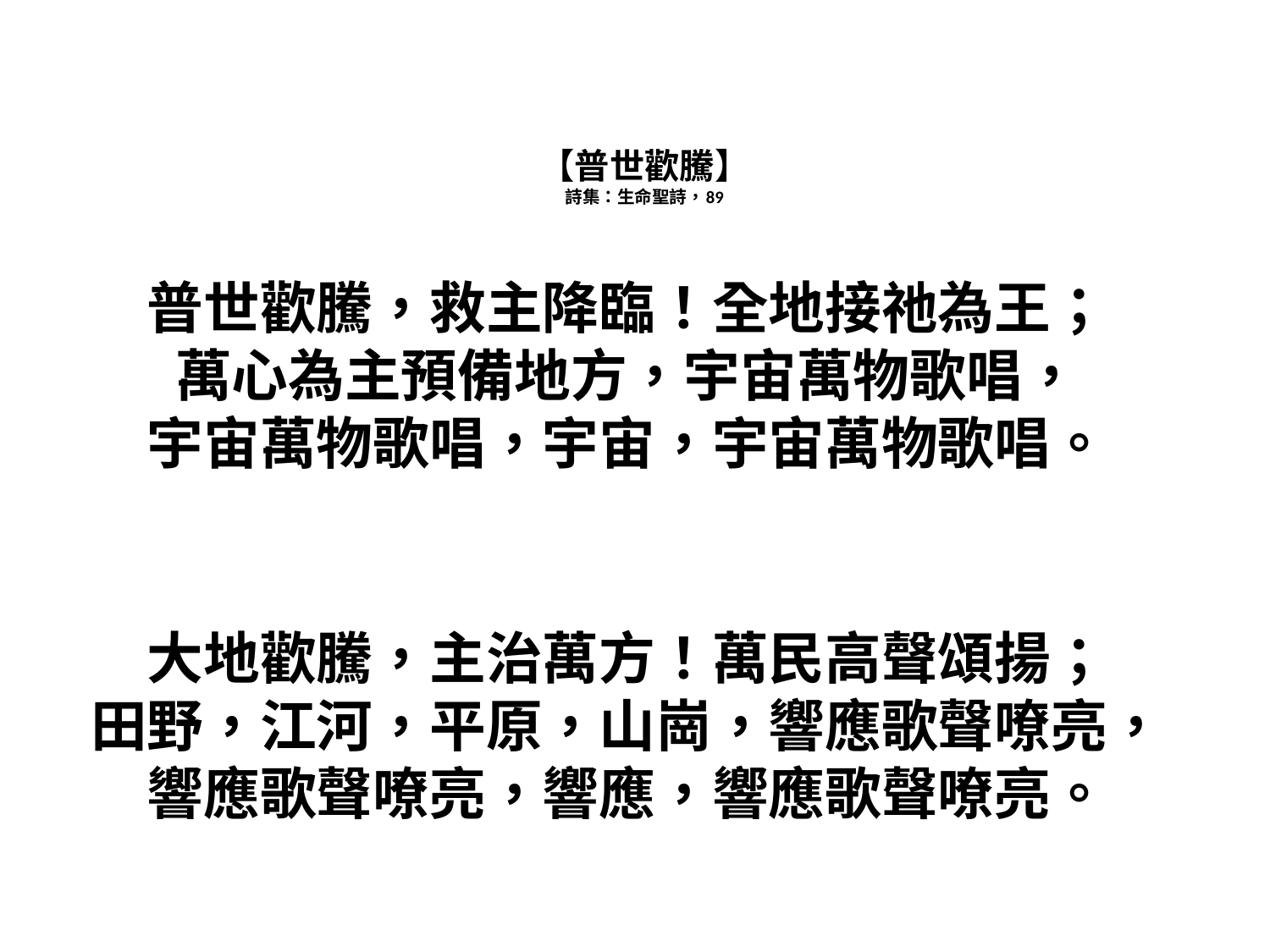

# 【普世歡騰】 詩集：生命聖詩，89
普世歡騰，救主降臨！全地接祂為王；
萬心為主預備地方，宇宙萬物歌唱，
宇宙萬物歌唱，宇宙，宇宙萬物歌唱。
大地歡騰，主治萬方！萬民高聲頌揚；
田野，江河，平原，山崗，響應歌聲嘹亮，
響應歌聲嘹亮，響應，響應歌聲嘹亮。